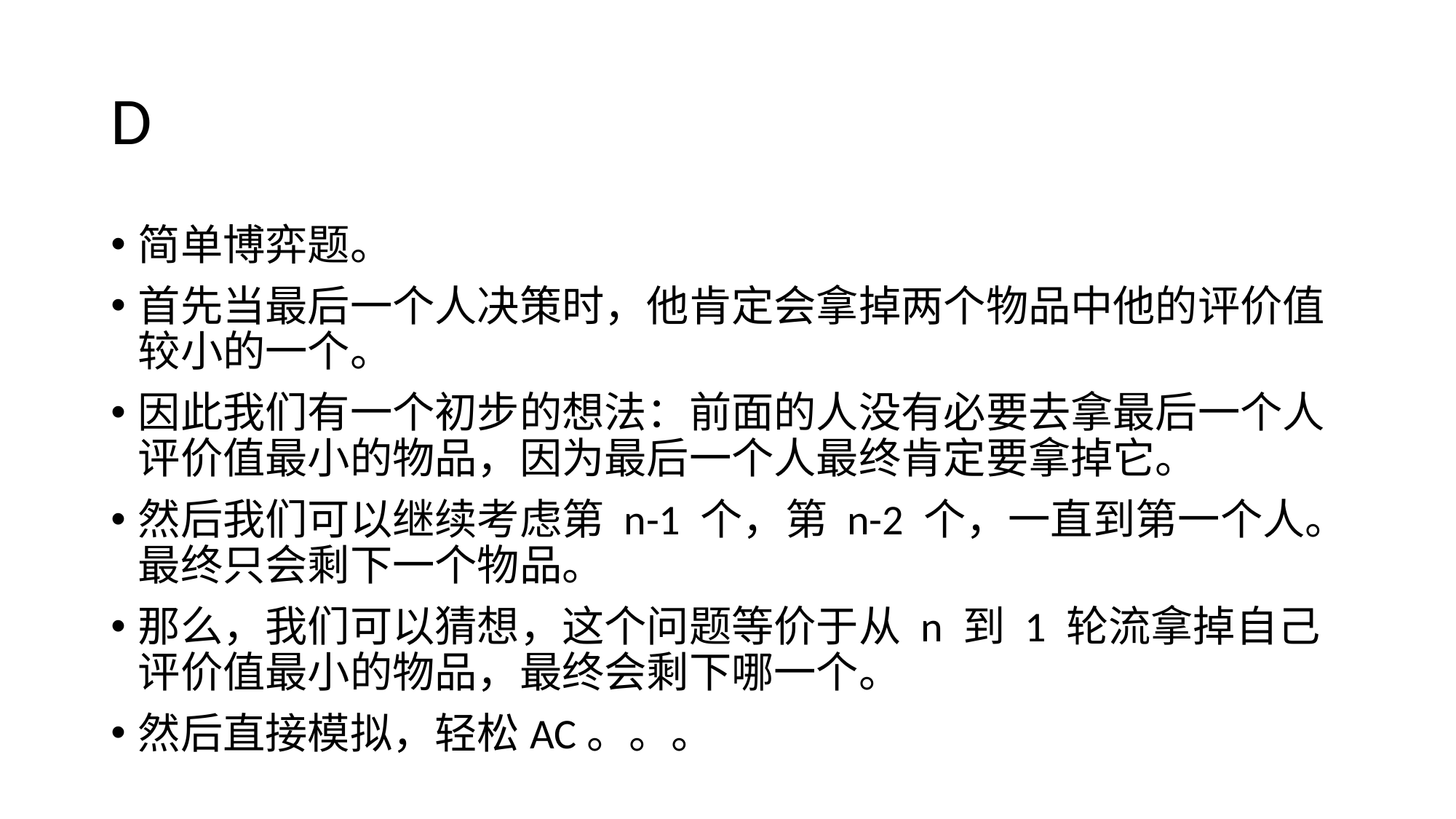

# D
简单博弈题。
首先当最后一个人决策时，他肯定会拿掉两个物品中他的评价值较小的一个。
因此我们有一个初步的想法：前面的人没有必要去拿最后一个人评价值最小的物品，因为最后一个人最终肯定要拿掉它。
然后我们可以继续考虑第 n-1 个，第 n-2 个，一直到第一个人。最终只会剩下一个物品。
那么，我们可以猜想，这个问题等价于从 n 到 1 轮流拿掉自己评价值最小的物品，最终会剩下哪一个。
然后直接模拟，轻松AC。。。